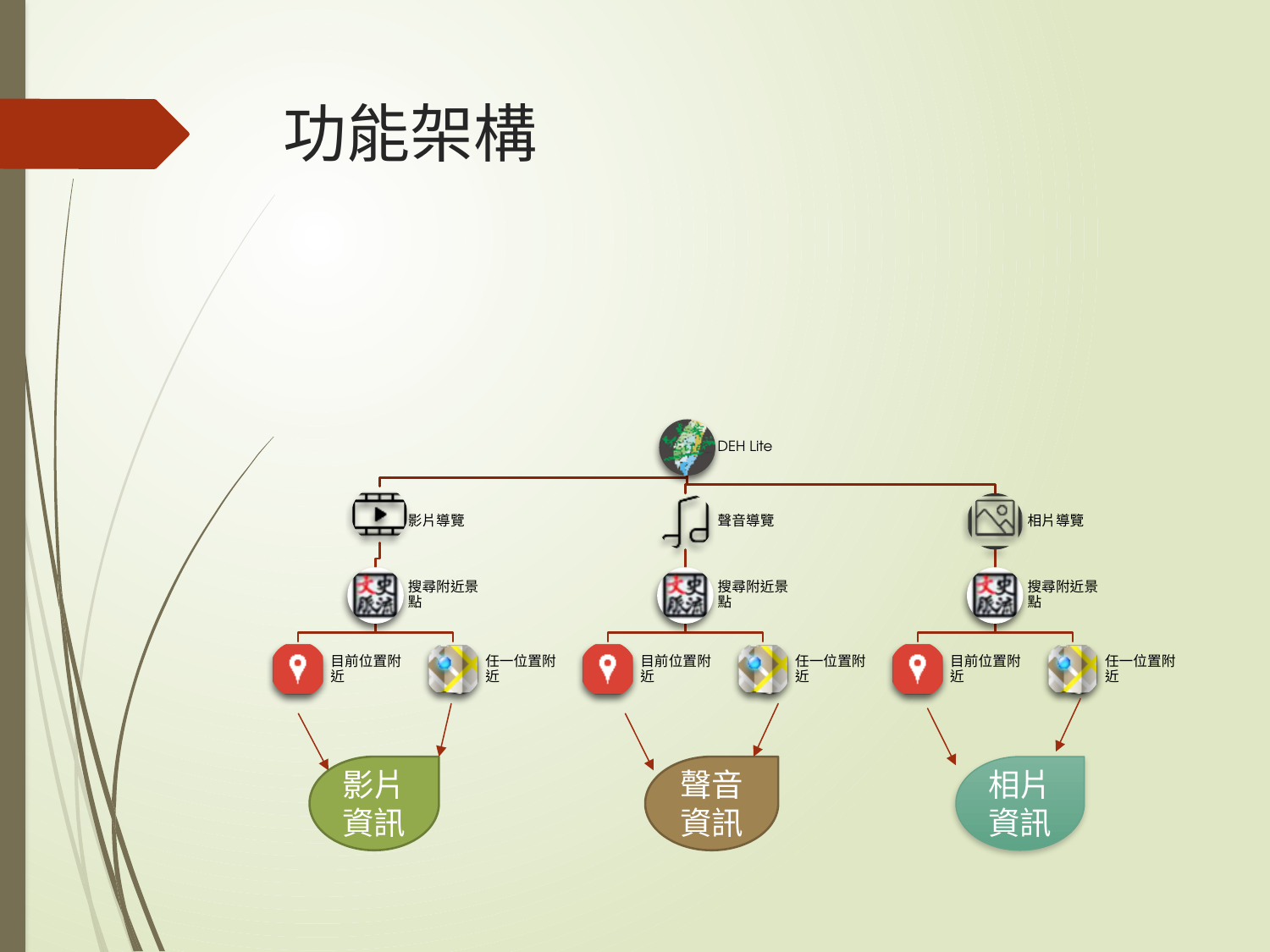

# 功能架構
DEH Lite
影片導覽
搜尋附近景點
目前位置附近
任一位置附近
聲音導覽
搜尋附近景點
目前位置附近
任一位置附近
相片導覽
搜尋附近景點
目前位置附近
任一位置附近
聲音資訊
影片資訊
相片資訊